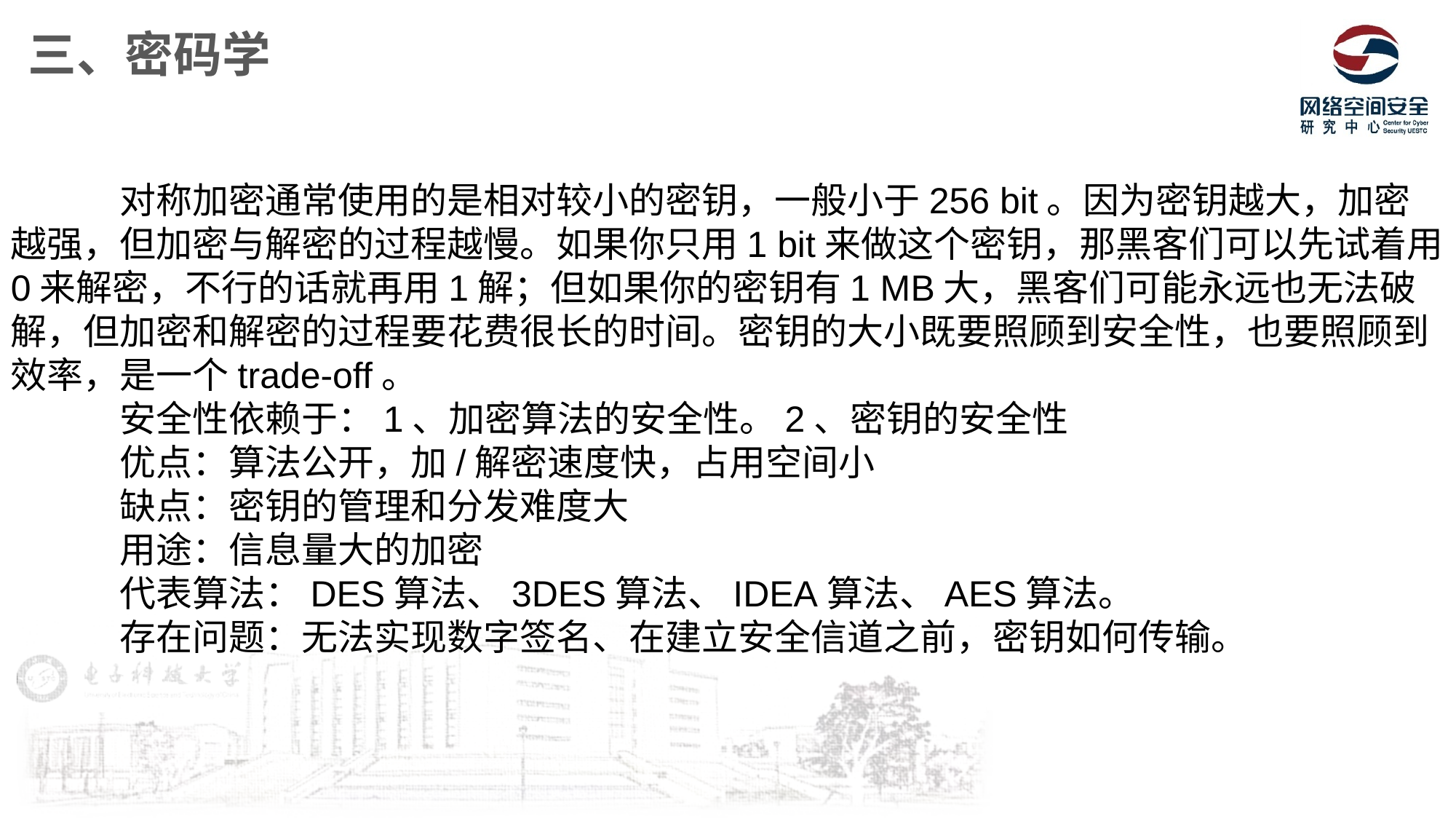

三、密码学
	对称加密通常使用的是相对较小的密钥，一般小于256 bit。因为密钥越大，加密越强，但加密与解密的过程越慢。如果你只用1 bit来做这个密钥，那黑客们可以先试着用0来解密，不行的话就再用1解；但如果你的密钥有1 MB大，黑客们可能永远也无法破解，但加密和解密的过程要花费很长的时间。密钥的大小既要照顾到安全性，也要照顾到效率，是一个trade-off。
	安全性依赖于：1、加密算法的安全性。2、密钥的安全性
	优点：算法公开，加/解密速度快，占用空间小
	缺点：密钥的管理和分发难度大
	用途：信息量大的加密
	代表算法：DES算法、3DES算法、IDEA算法、AES算法。
	存在问题：无法实现数字签名、在建立安全信道之前，密钥如何传输。